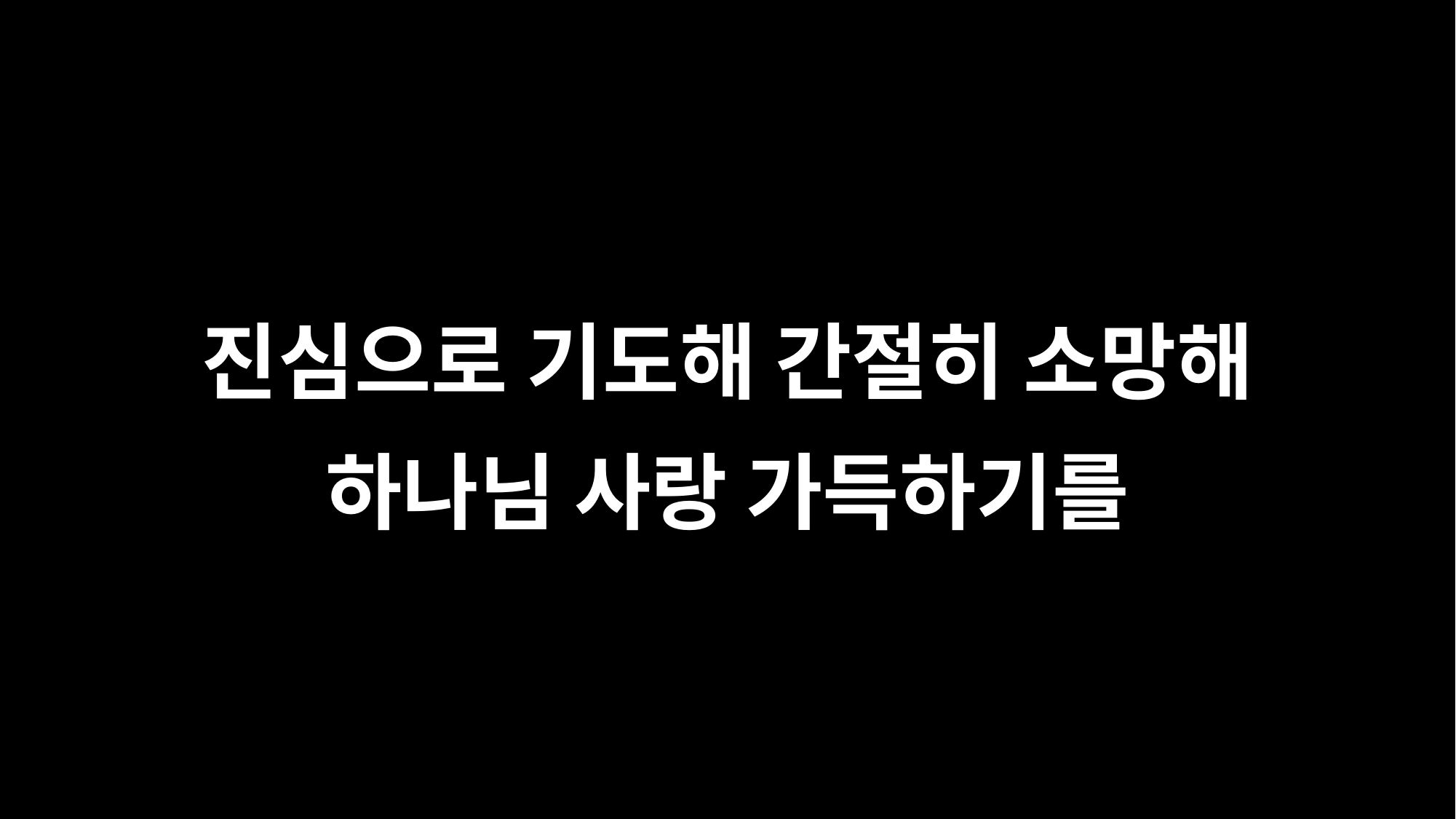

진심으로 기도해 간절히 소망해
하나님 사랑 가득하기를